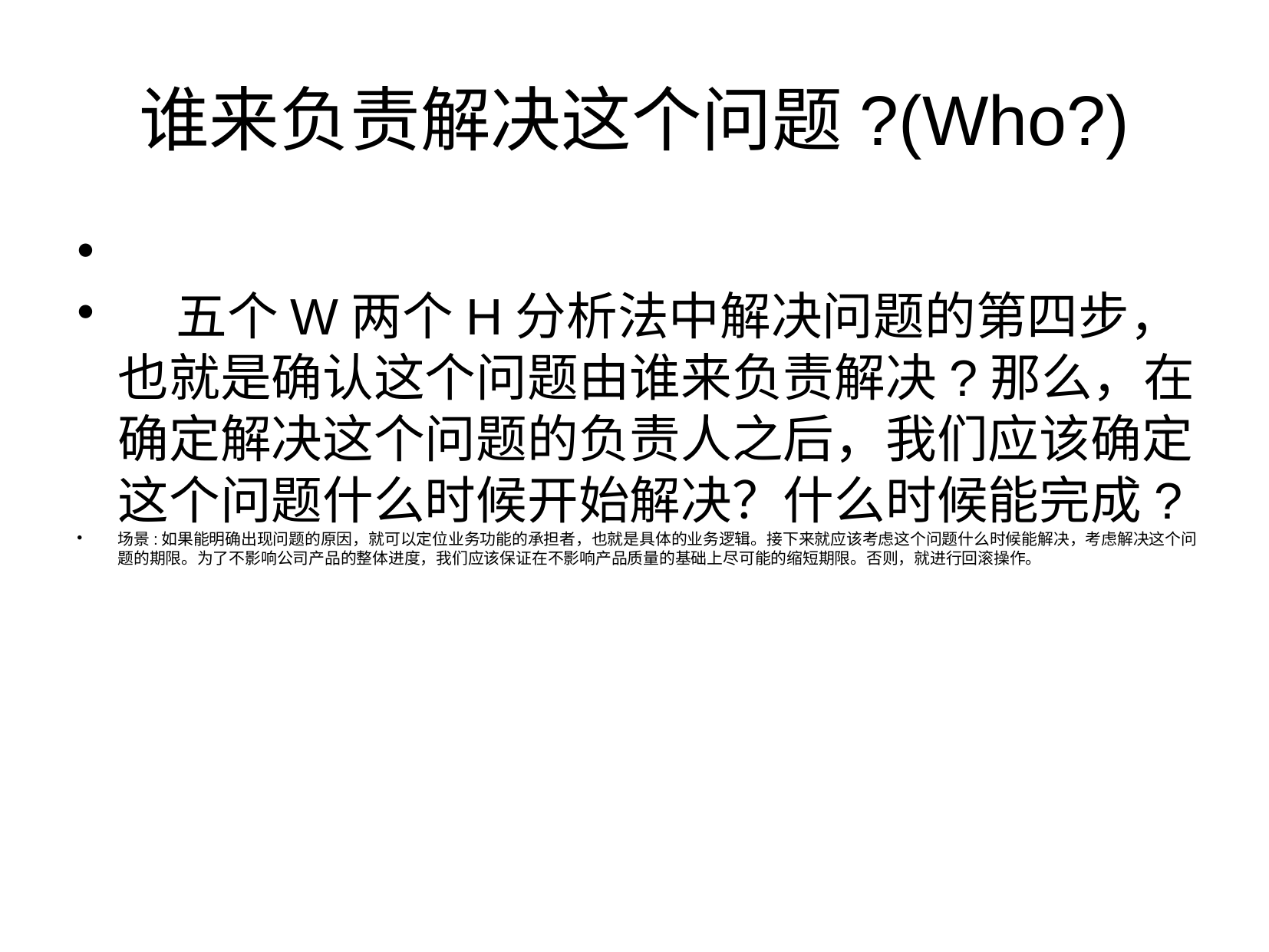

谁来负责解决这个问题?(Who?)

    五个W两个H分析法中解决问题的第四步，也就是确认这个问题由谁来负责解决?那么，在确定解决这个问题的负责人之后，我们应该确定这个问题什么时候开始解决？什么时候能完成?
场景:如果能明确出现问题的原因，就可以定位业务功能的承担者，也就是具体的业务逻辑。接下来就应该考虑这个问题什么时候能解决，考虑解决这个问题的期限。为了不影响公司产品的整体进度，我们应该保证在不影响产品质量的基础上尽可能的缩短期限。否则，就进行回滚操作。